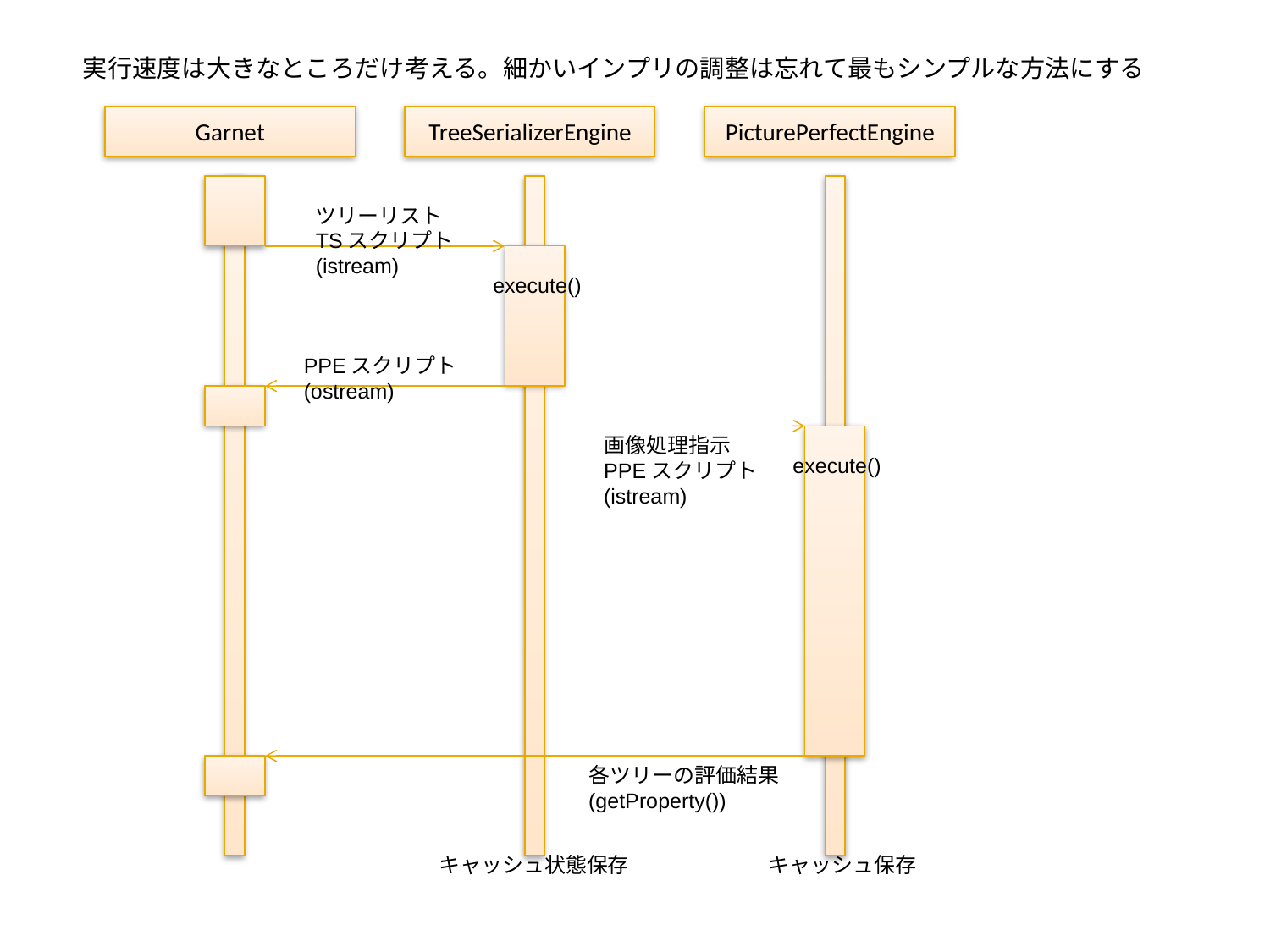

実行速度は大きなところだけ考える。細かいインプリの調整は忘れて最もシンプルな方法にする
Garnet
TreeSerializerEngine
PicturePerfectEngine

ツリーリスト
TSスクリプト
(istream)

execute()
PPEスクリプト
(ostream)

画像処理指示
PPEスクリプト
(istream)

execute()

各ツリーの評価結果
(getProperty())
キャッシュ状態保存
キャッシュ保存